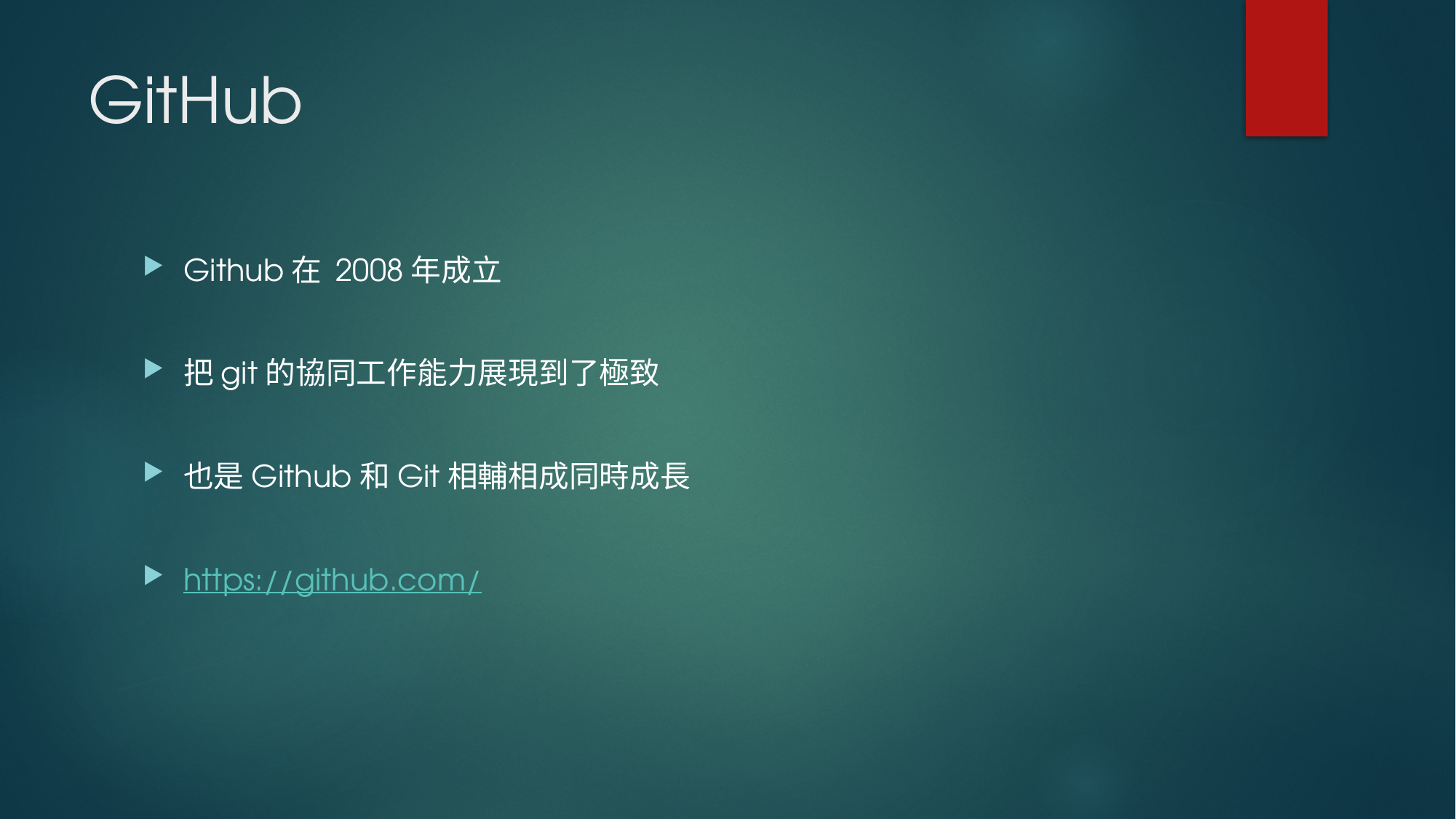

# GitHub
Github在 2008年成立

把git的協同工作能力展現到了極致

也是Github和Git相輔相成同時成長

https://github.com/